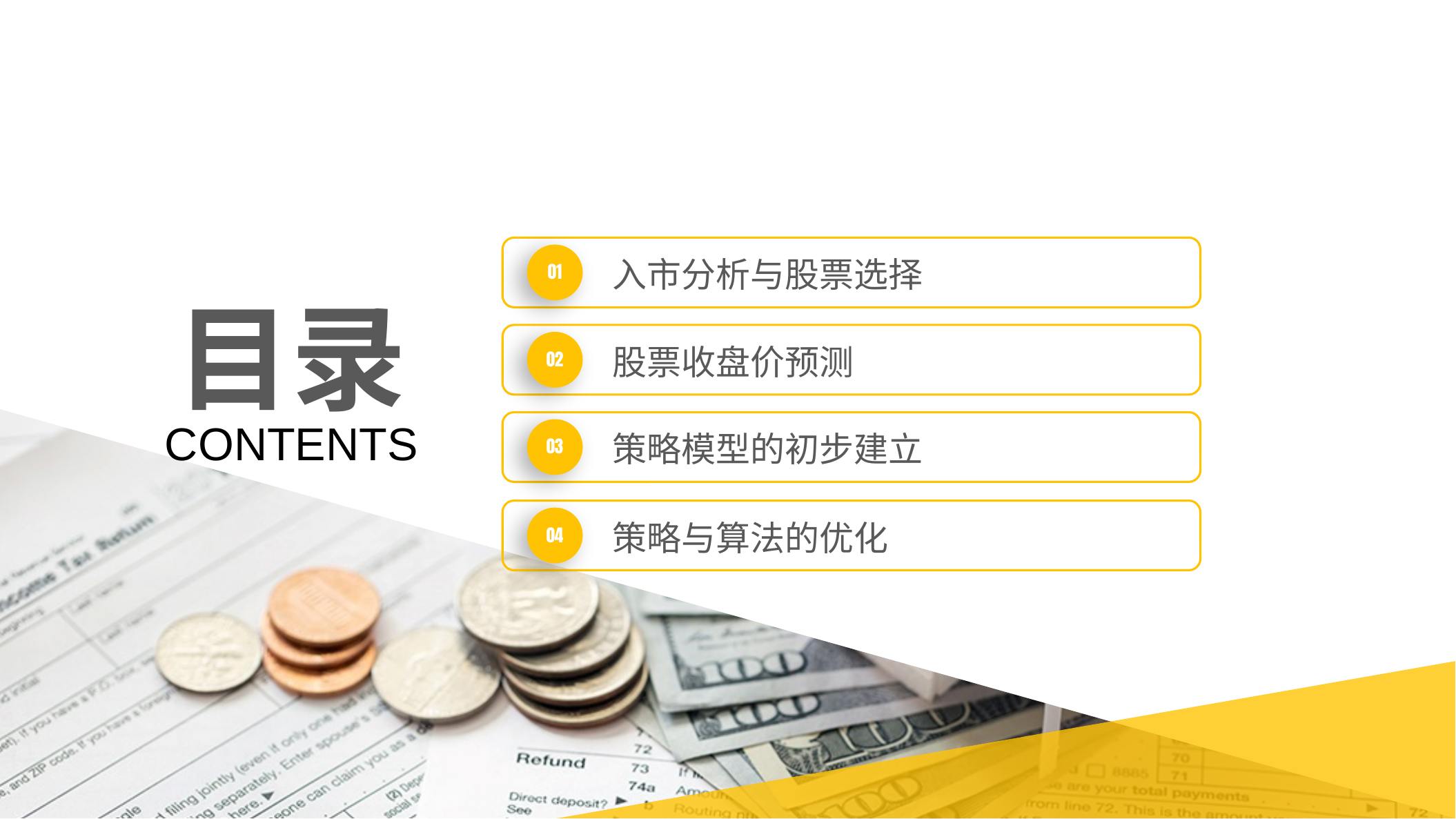

01
入市分析与股票选择
目录

02
股票收盘价预测
contents

03
策略模型的初步建立

04
策略与算法的优化